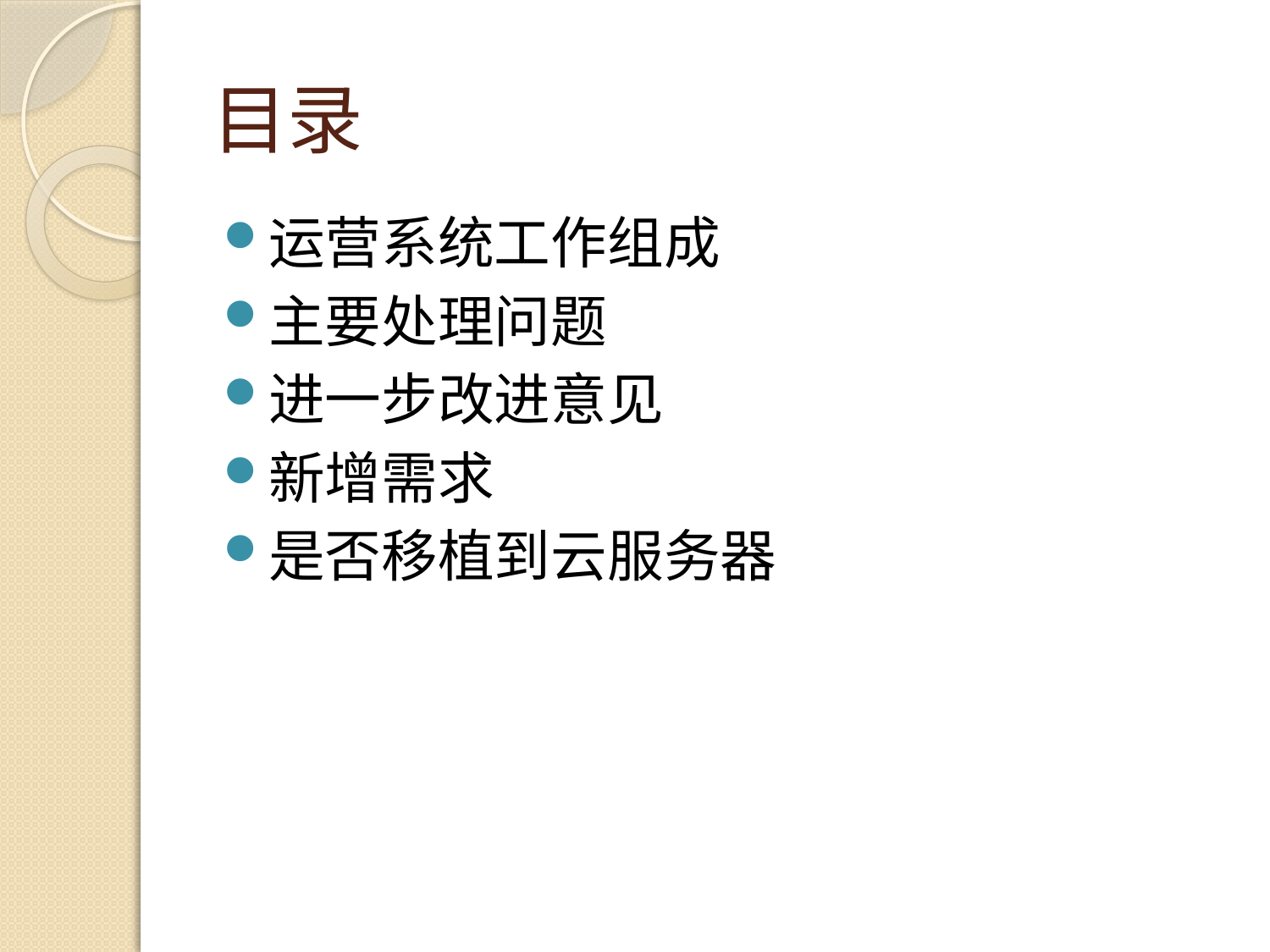

# 目录
运营系统工作组成
主要处理问题
进一步改进意见
新增需求
是否移植到云服务器